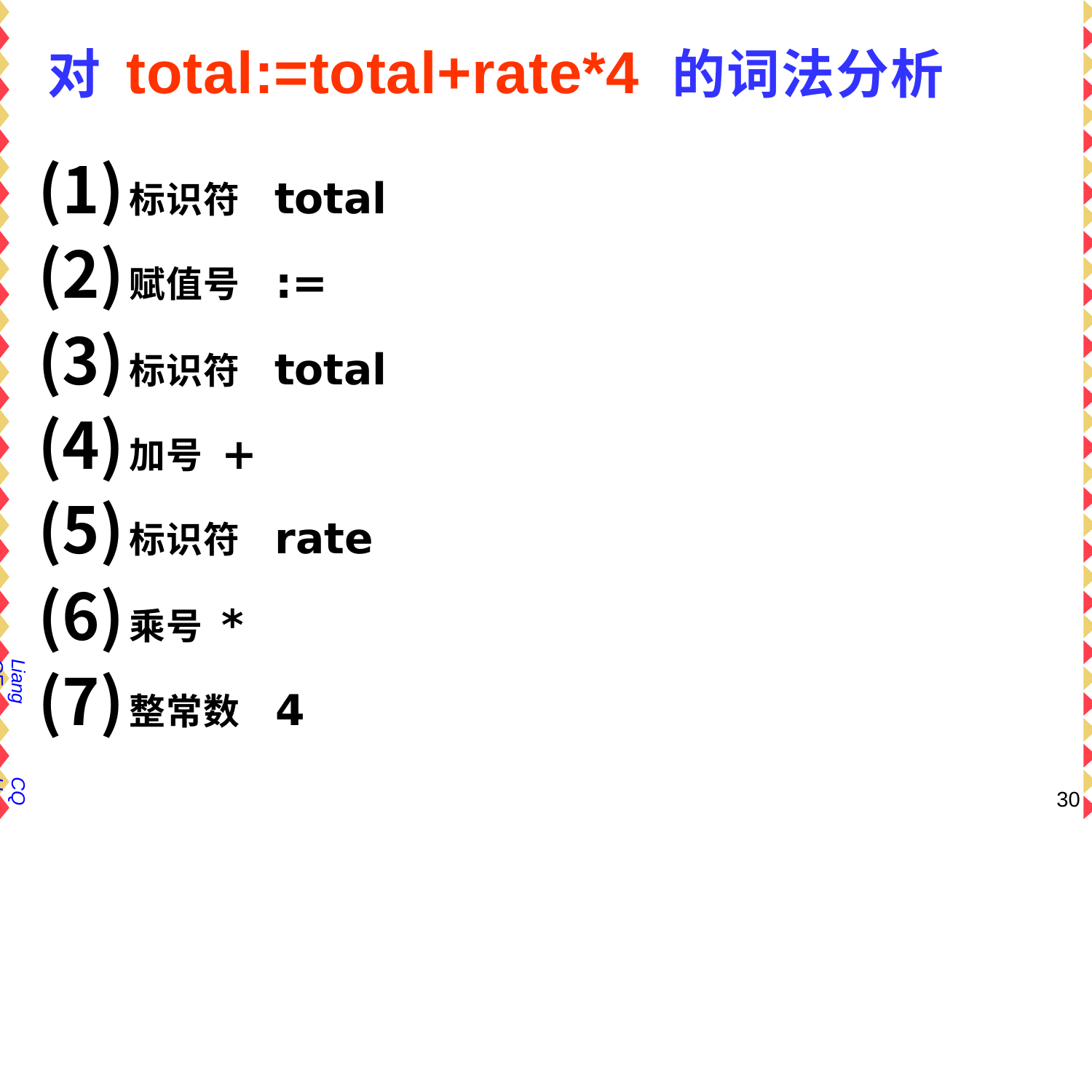

# 对 total:=total+rate*4 的词法分析
标识符 total
赋值号 :=
标识符 total
加号	+
标识符 rate
乘号	*
整常数 4
Liang GE
CQU
30